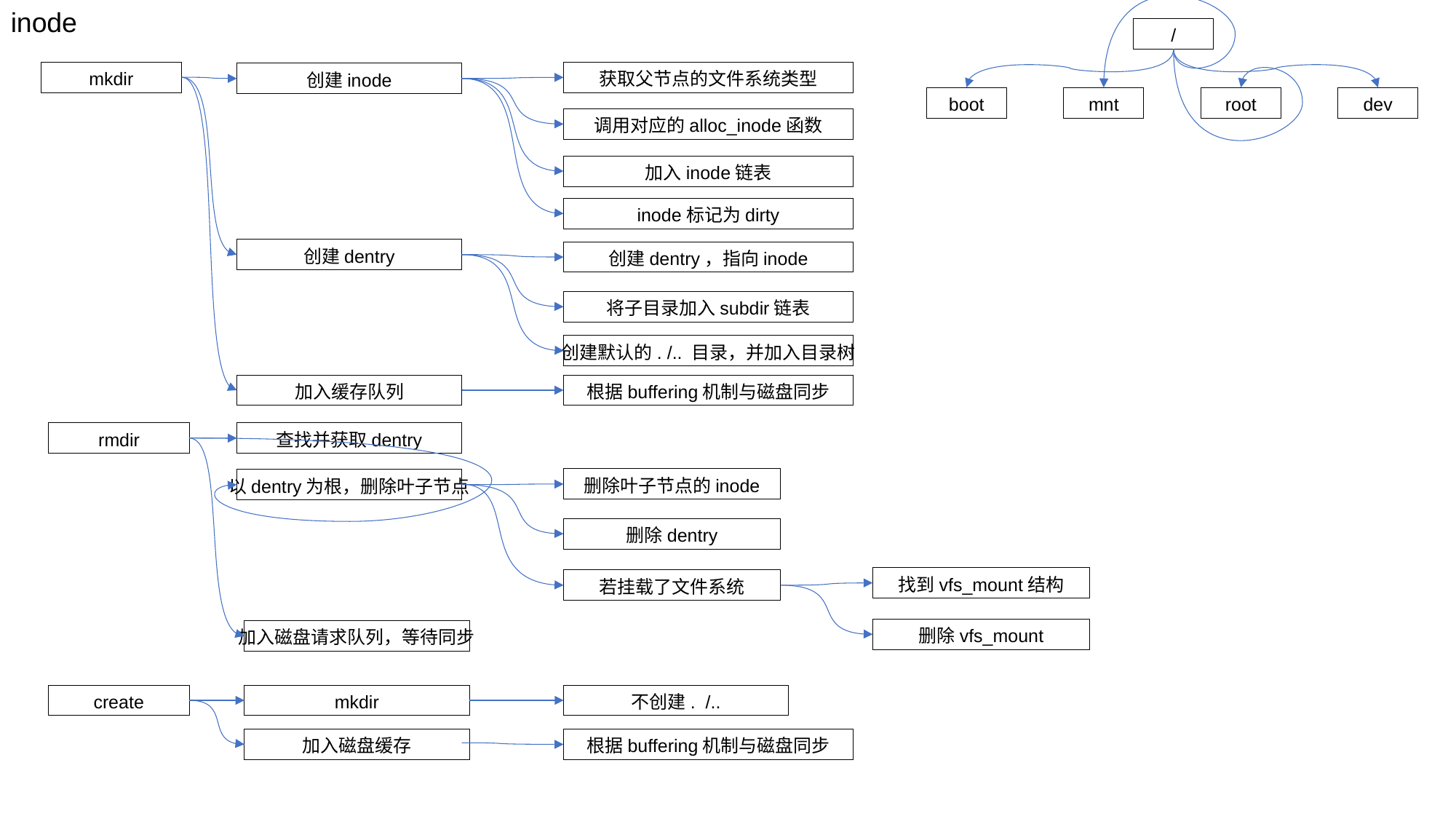

inode
/
mkdir
获取父节点的文件系统类型
创建inode
boot
mnt
root
dev
调用对应的alloc_inode函数
加入inode链表
inode标记为dirty
创建dentry
创建dentry，指向inode
将子目录加入subdir链表
创建默认的. /.. 目录，并加入目录树
根据buffering机制与磁盘同步
加入缓存队列
rmdir
查找并获取dentry
删除叶子节点的inode
以dentry为根，删除叶子节点
删除dentry
找到vfs_mount结构
若挂载了文件系统
删除vfs_mount
加入磁盘请求队列，等待同步
create
mkdir
不创建.  /..
根据buffering机制与磁盘同步
加入磁盘缓存